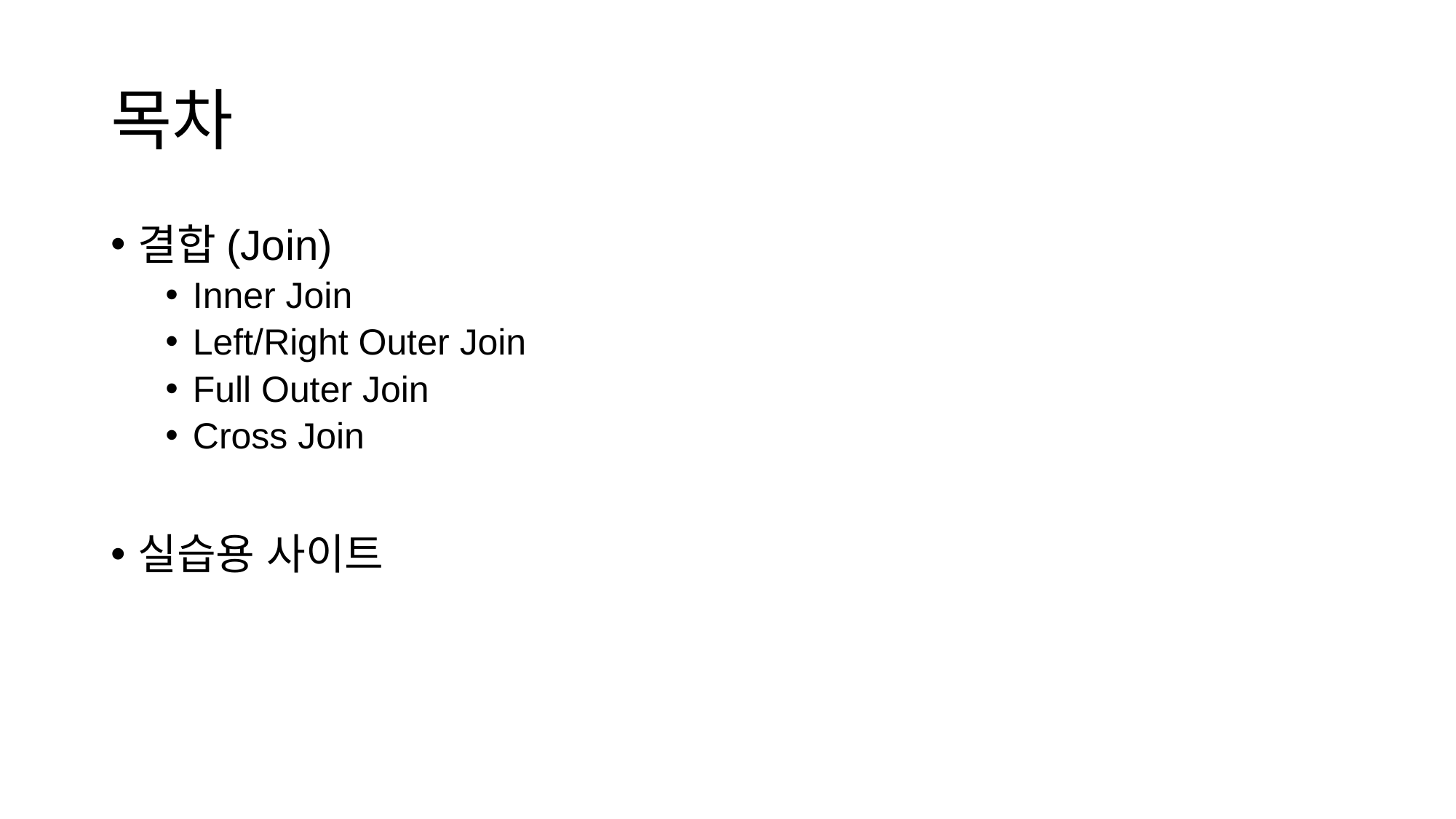

# 목차
결합(Join)
Inner Join
Left/Right Outer Join
Full Outer Join
Cross Join

실습용 사이트